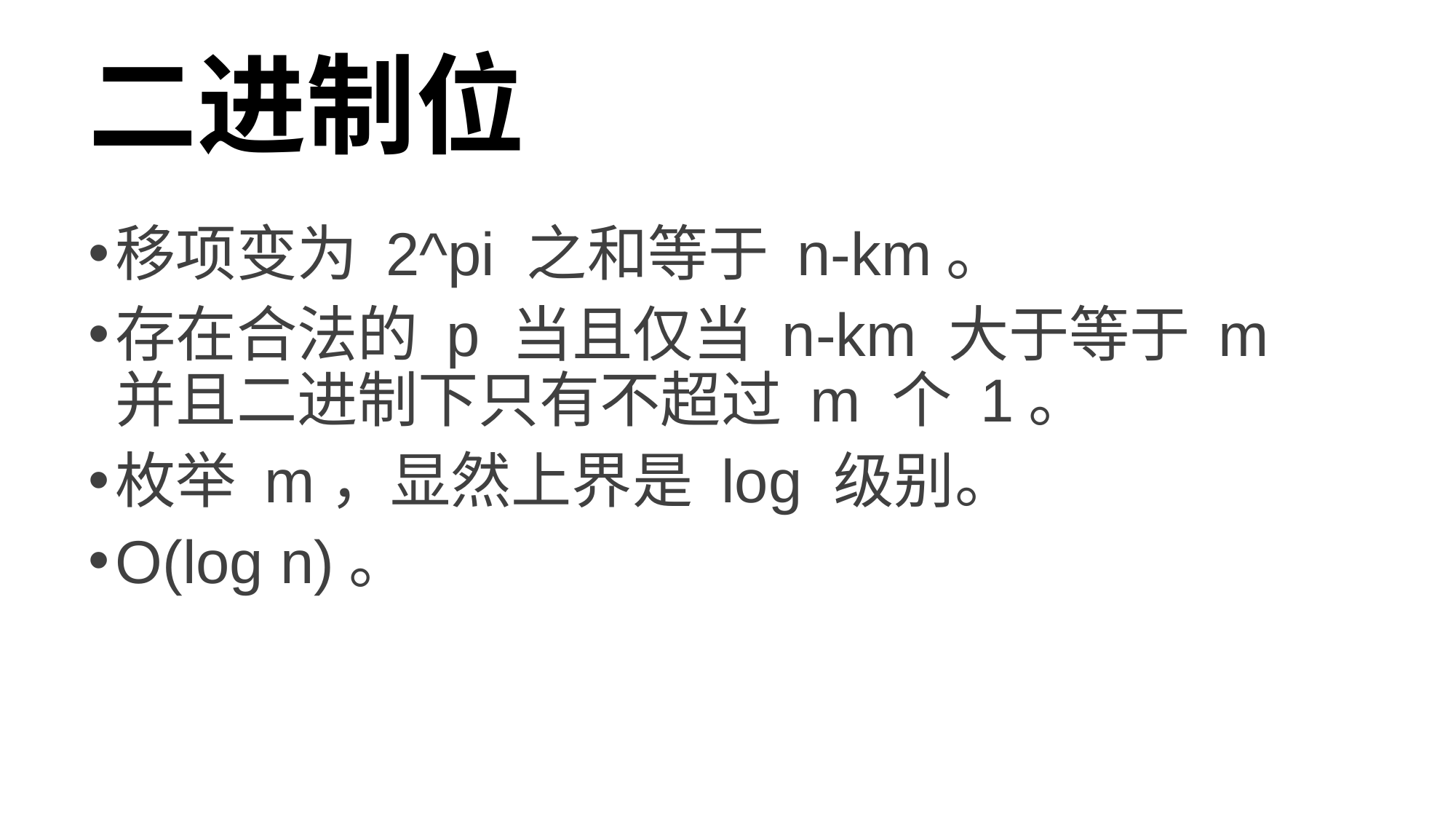

# 二进制位
移项变为 2^pi 之和等于 n-km。
存在合法的 p 当且仅当 n-km 大于等于 m 并且二进制下只有不超过 m 个 1。
枚举 m，显然上界是 log 级别。
O(log n)。